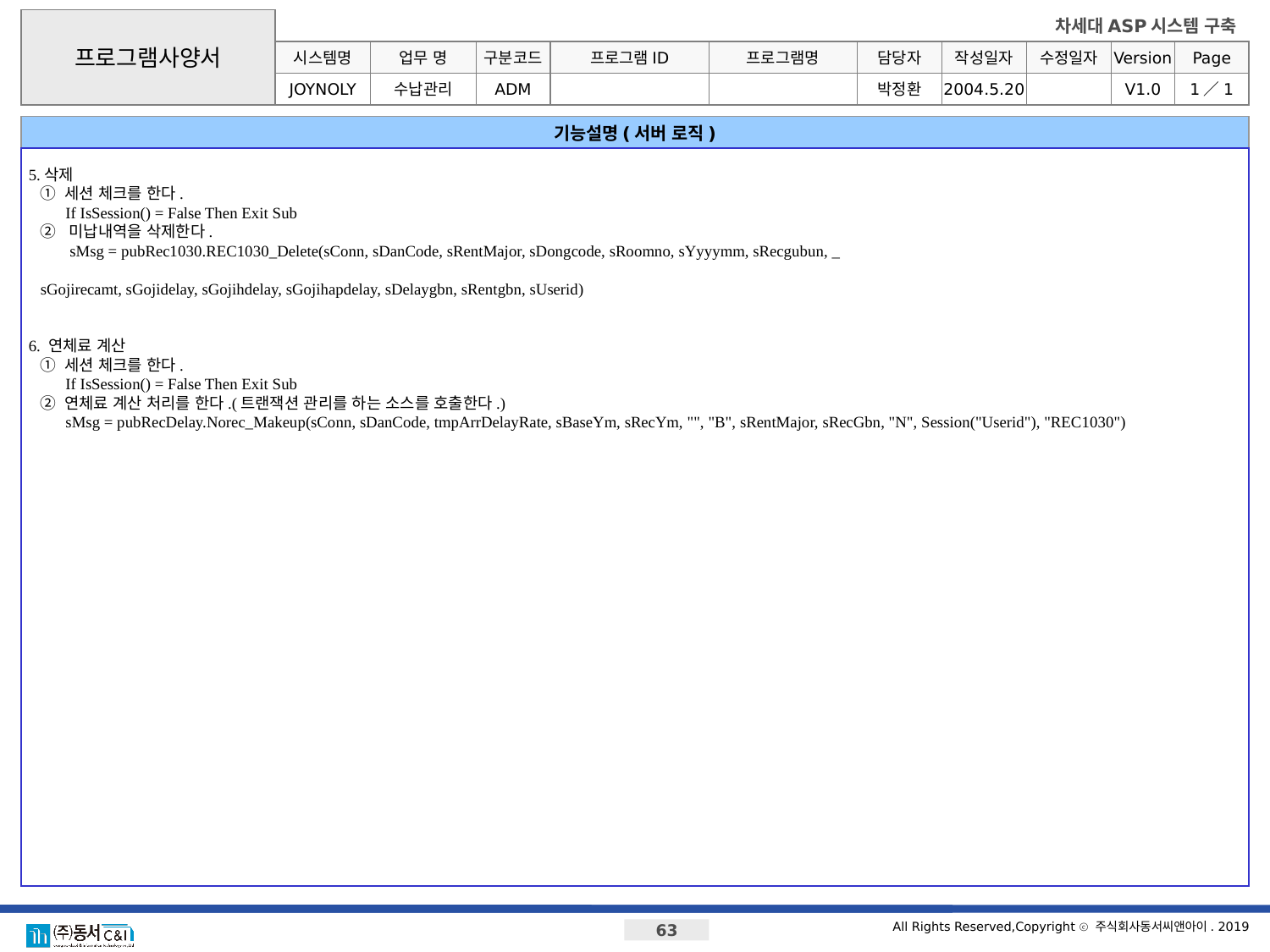

프로그램사양서
시스템명
업무 명
구분코드
프로그램ID
프로그램명
JOYNOLY
기능설명(서버 로직)
5.삭제
	① 세션 체크를 한다.
		If IsSession() = False Then Exit Sub
	②  미납내역을 삭제한다.
 		 sMsg = pubRec1030.REC1030_Delete(sConn, sDanCode, sRentMajor, sDongcode, sRoomno, sYyyymm, sRecgubun, _
                                       									sGojirecamt, sGojidelay, sGojihdelay, sGojihapdelay, sDelaygbn, sRentgbn, sUserid)

6. 연체료 계산
	① 세션 체크를 한다.
		If IsSession() = False Then Exit Sub
	② 연체료 계산 처리를 한다.(트랜잭션 관리를 하는 소스를 호출한다.)
		sMsg = pubRecDelay.Norec_Makeup(sConn, sDanCode, tmpArrDelayRate, sBaseYm, sRecYm, "", "B", sRentMajor, sRecGbn, "N", Session("Userid"), "REC1030")